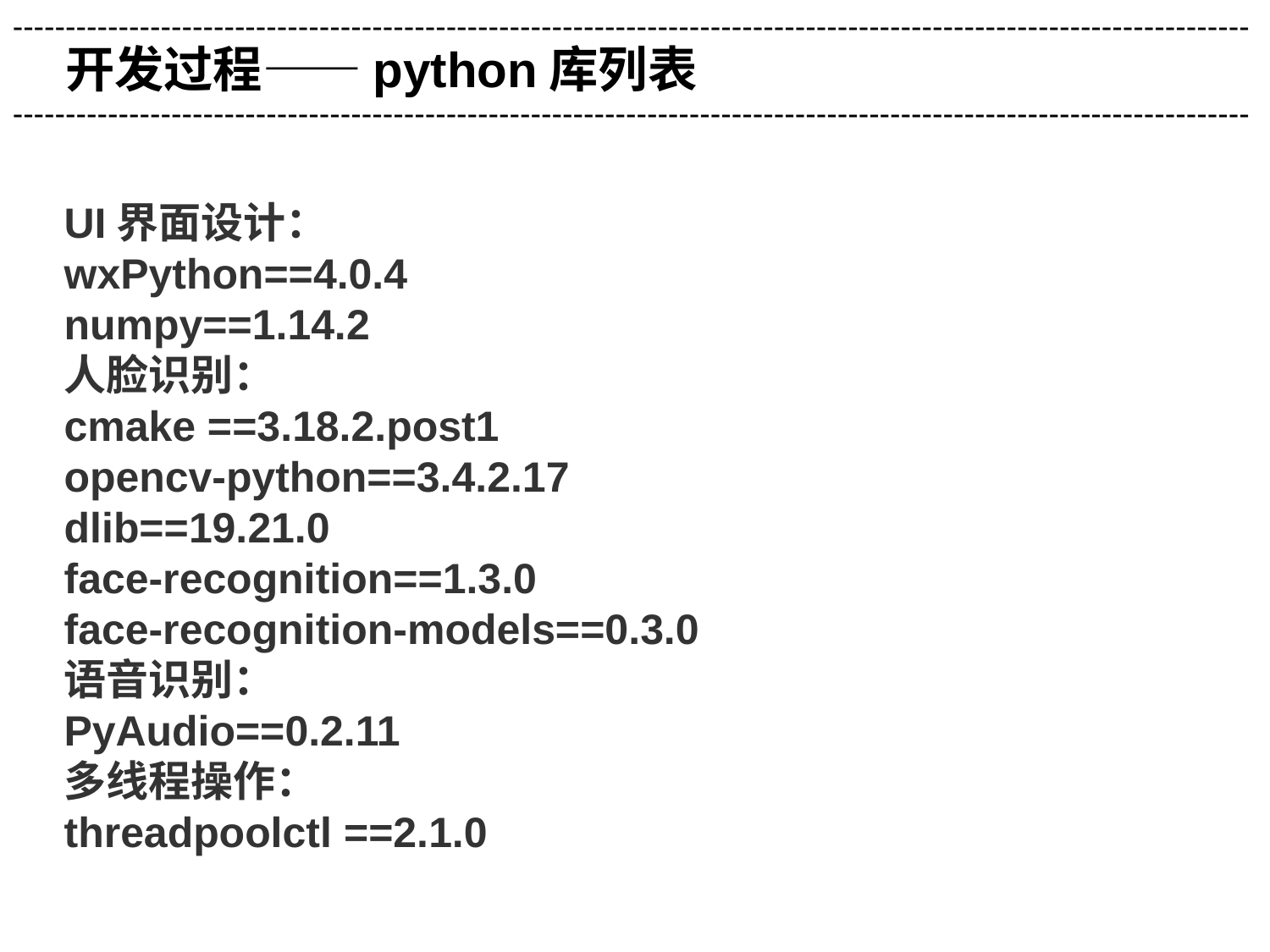

---------------------------------------------------------------------------------------------------------------------
开发过程——python库列表
---------------------------------------------------------------------------------------------------------------------
UI界面设计：
wxPython==4.0.4
numpy==1.14.2
人脸识别：
cmake ==3.18.2.post1
opencv-python==3.4.2.17
dlib==19.21.0
face-recognition==1.3.0
face-recognition-models==0.3.0
语音识别：
PyAudio==0.2.11
多线程操作：
threadpoolctl ==2.1.0